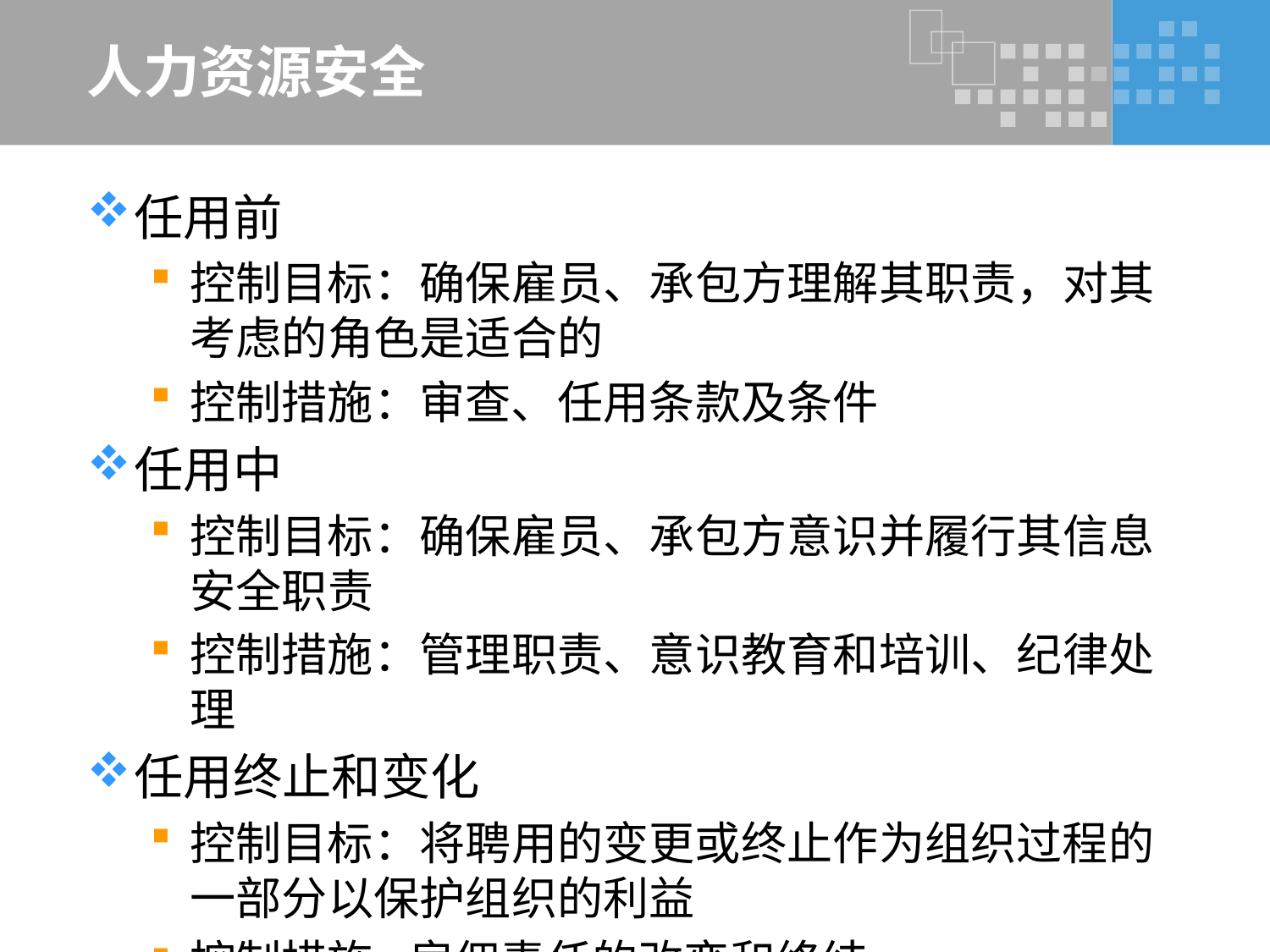

# 人力资源安全
任用前
控制目标：确保雇员、承包方理解其职责，对其考虑的角色是适合的
控制措施：审查、任用条款及条件
任用中
控制目标：确保雇员、承包方意识并履行其信息安全职责
控制措施：管理职责、意识教育和培训、纪律处理
任用终止和变化
控制目标：将聘用的变更或终止作为组织过程的一部分以保护组织的利益
控制措施:雇佣责任的改变和终结

32